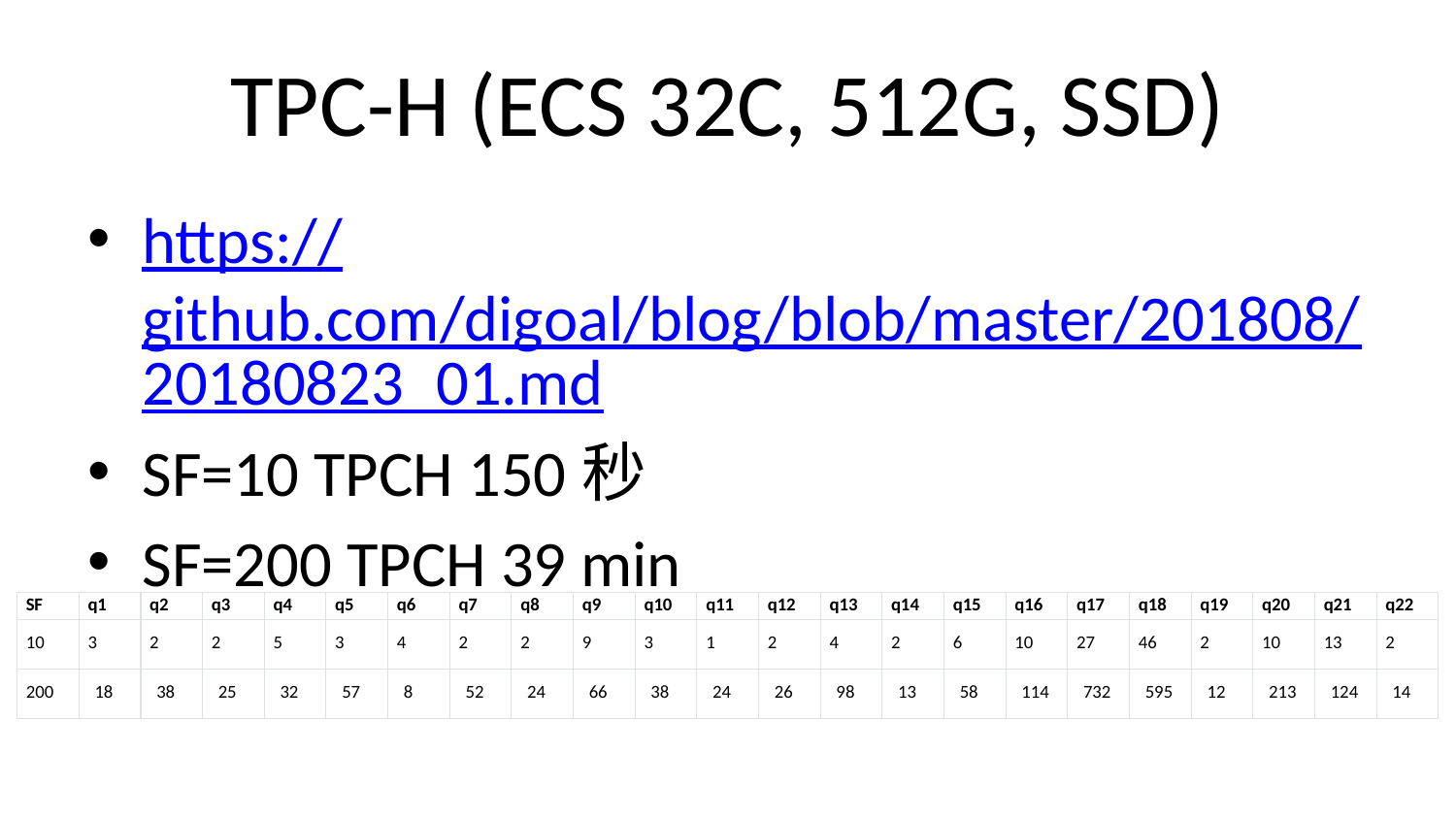

# TPC-H (ECS 32C, 512G, SSD)
https://github.com/digoal/blog/blob/master/201808/20180823_01.md
SF=10 TPCH 150秒
SF=200 TPCH 39 min

| SF | q1 | q2 | q3 | q4 | q5 | q6 | q7 | q8 | q9 | q10 | q11 | q12 | q13 | q14 | q15 | q16 | q17 | q18 | q19 | q20 | q21 | q22 |
| --- | --- | --- | --- | --- | --- | --- | --- | --- | --- | --- | --- | --- | --- | --- | --- | --- | --- | --- | --- | --- | --- | --- |
| 10 | 3 | 2 | 2 | 5 | 3 | 4 | 2 | 2 | 9 | 3 | 1 | 2 | 4 | 2 | 6 | 10 | 27 | 46 | 2 | 10 | 13 | 2 |
| 200 | 18 | 38 | 25 | 32 | 57 | 8 | 52 | 24 | 66 | 38 | 24 | 26 | 98 | 13 | 58 | 114 | 732 | 595 | 12 | 213 | 124 | 14 |